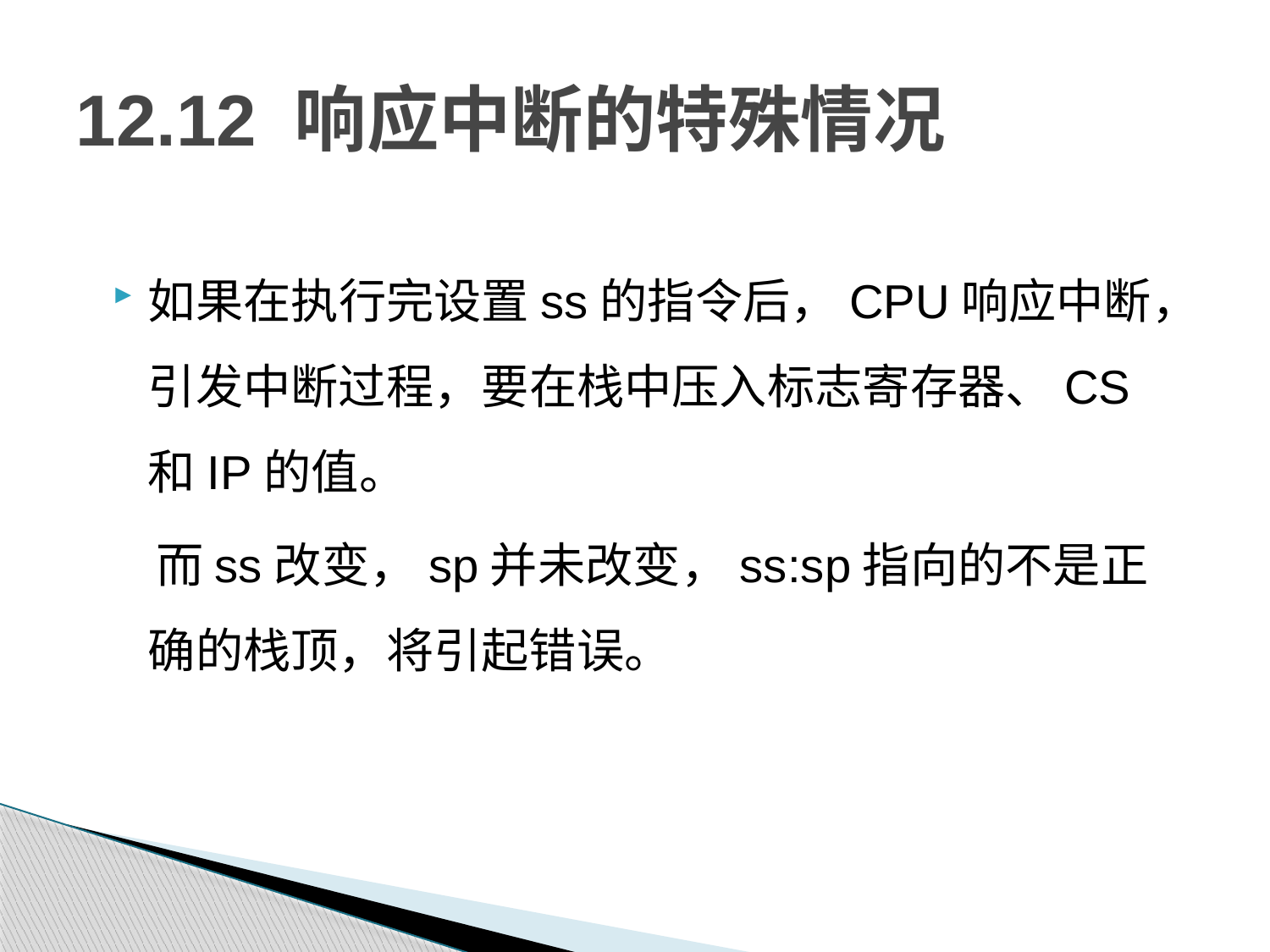

# 12.12 响应中断的特殊情况
如果在执行完设置ss的指令后，CPU响应中断，引发中断过程，要在栈中压入标志寄存器、CS和IP的值。
   而ss改变，sp并未改变，ss:sp指向的不是正确的栈顶，将引起错误。